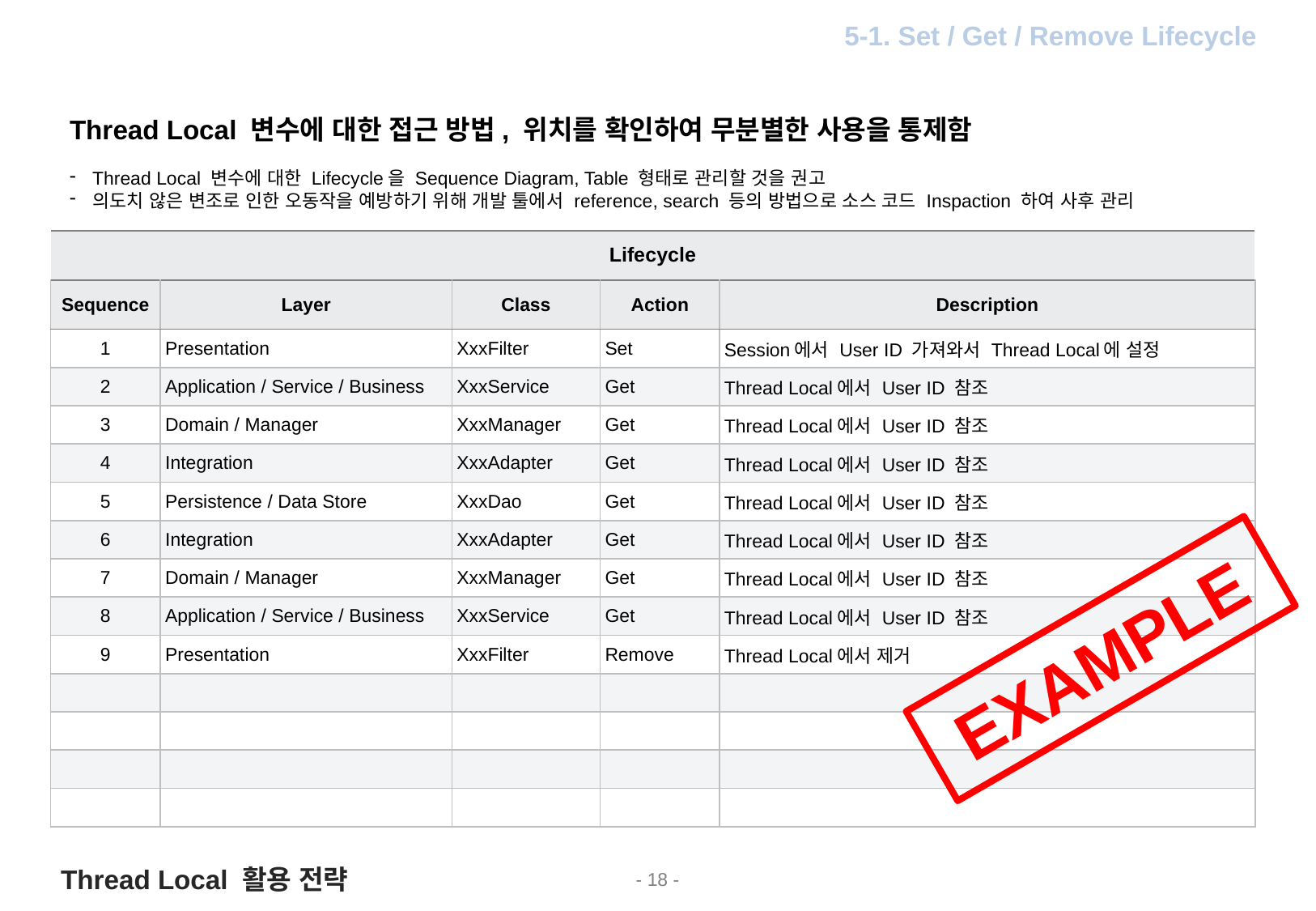

5. Lifecycle 확인
5-1. Set / Get / Remove Lifecycle
Thread Local 변수에 대한 접근 방법, 위치를 확인하여 무분별한 사용을 통제함

Thread Local 변수에 대한 Lifecycle을 Sequence Diagram, Table 형태로 관리할 것을 권고
의도치 않은 변조로 인한 오동작을 예방하기 위해 개발 툴에서 reference, search 등의 방법으로 소스 코드 Inspaction 하여 사후 관리
| Lifecycle |  |  |  |  |
| --- | --- | --- | --- | --- |
| Sequence | Layer | Class | Action | Description |
| 1 | Presentation | XxxFilter | Set | Session에서 User ID 가져와서 Thread Local에 설정 |
| 2 | Application / Service / Business | XxxService | Get | Thread Local에서 User ID 참조 |
| 3 | Domain / Manager | XxxManager | Get | Thread Local에서 User ID 참조 |
| 4 | Integration | XxxAdapter | Get | Thread Local에서 User ID 참조 |
| 5 | Persistence / Data Store | XxxDao | Get | Thread Local에서 User ID 참조 |
| 6 | Integration | XxxAdapter | Get | Thread Local에서 User ID 참조 |
| 7 | Domain / Manager | XxxManager | Get | Thread Local에서 User ID 참조 |
| 8 | Application / Service / Business | XxxService | Get | Thread Local에서 User ID 참조 |
| 9 | Presentation | XxxFilter | Remove | Thread Local에서 제거 |
|  |  |  |  |  |
|  |  |  |  |  |
|  |  |  |  |  |
|  |  |  |  |  |
EXAMPLE